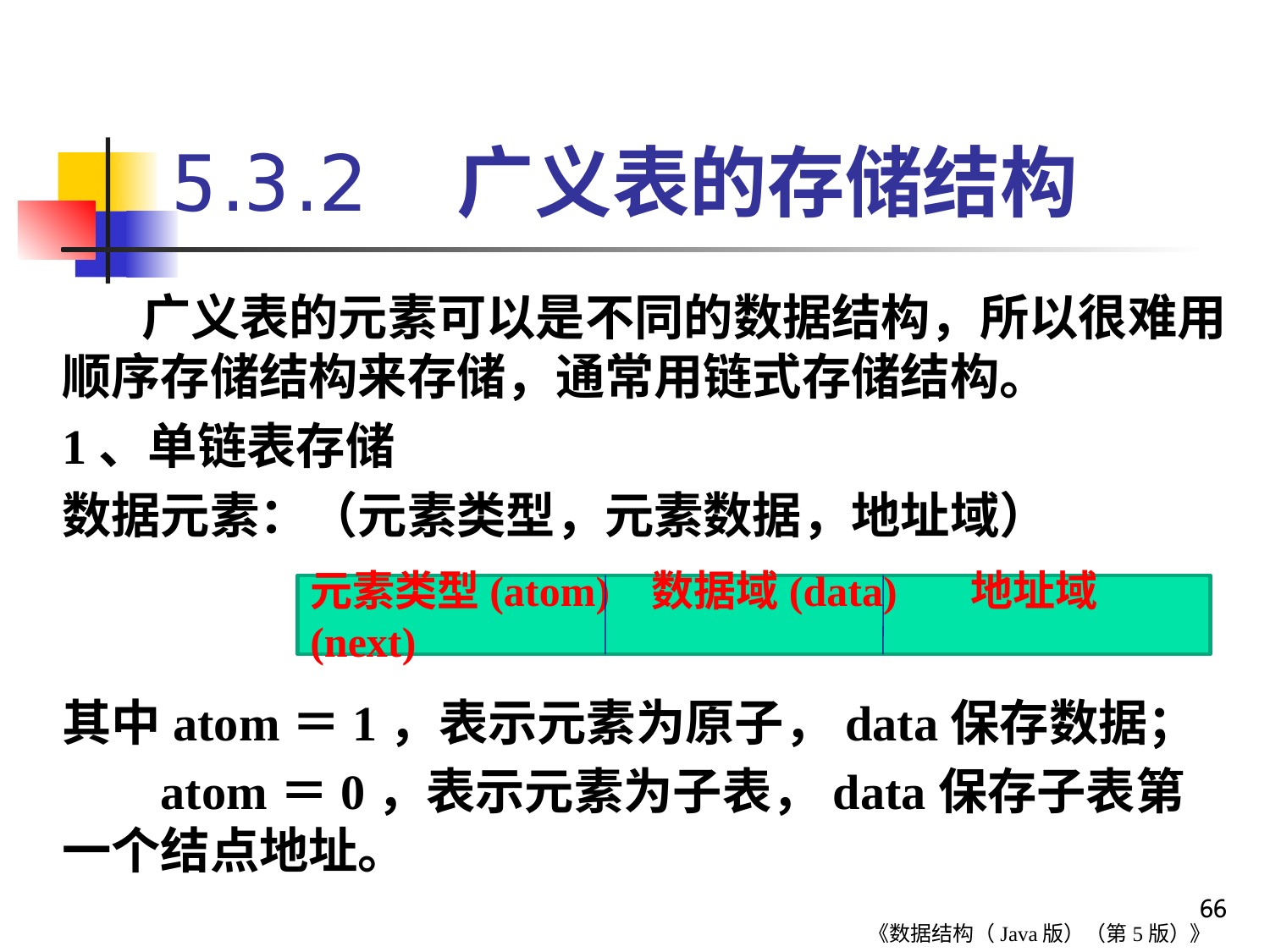

# 5.3.2   广义表的存储结构
      广义表的元素可以是不同的数据结构，所以很难用顺序存储结构来存储，通常用链式存储结构。
1、单链表存储
数据元素：（元素类型，元素数据，地址域）

其中atom＝1，表示元素为原子，data保存数据；
        atom＝0，表示元素为子表，data保存子表第一个结点地址。

元素类型(atom)   数据域(data)      地址域(next)
66
《数据结构（Java版）（第5版）》